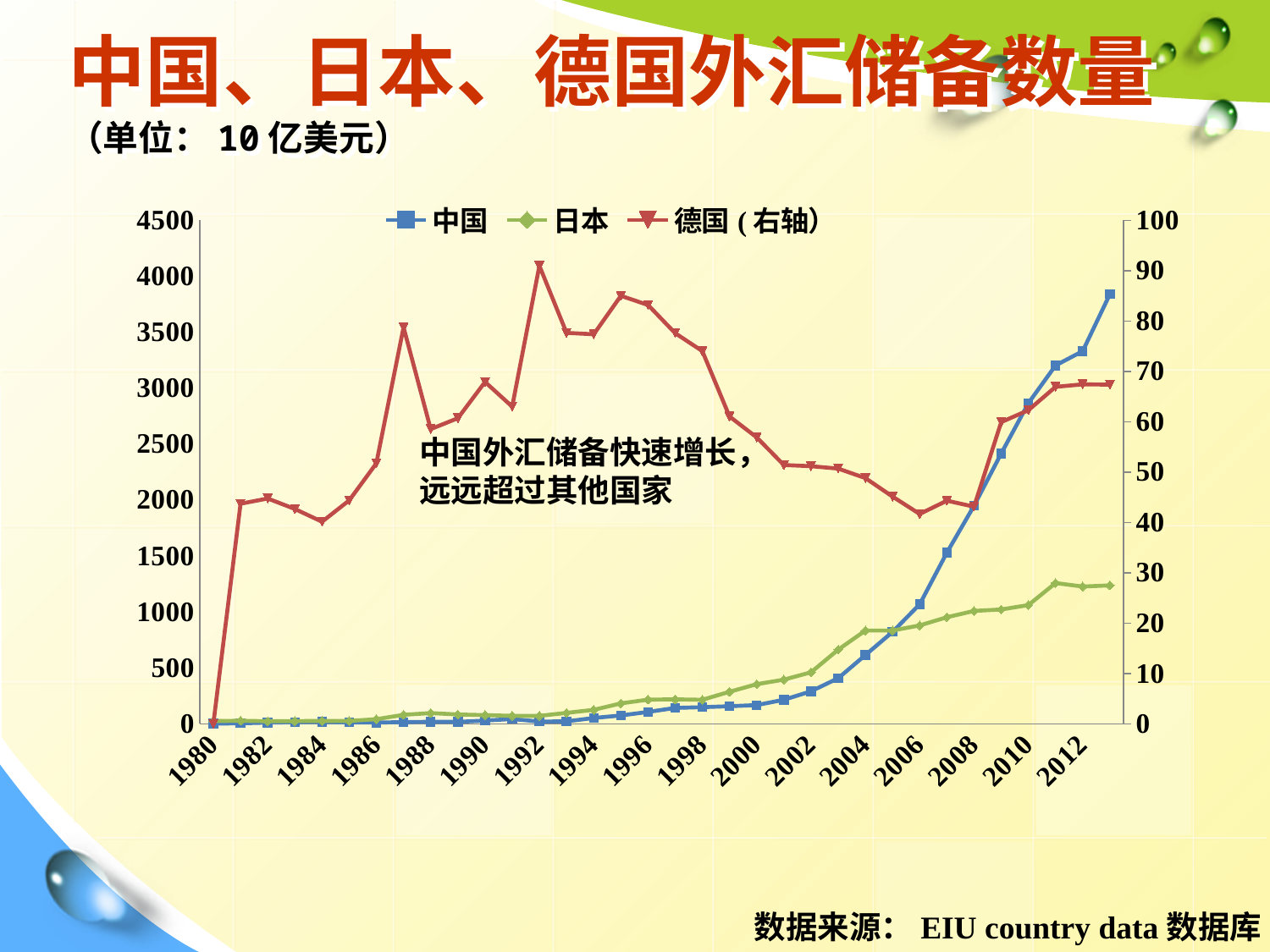

# 中国、日本、德国外汇储备数量 （单位：10亿美元）

### Chart

| Category | 中国 | 日本 | 德国(右轴） |
|---|---|---|---|
| 1980 | 2.545 | 24.637000000000135 | 0.0 |
| 1981 | 5.0579999999999945 | 28.207999999999988 | 43.719 |
| 1982 | 11.349 | 23.334000000000035 | 44.76200000000026 |
| 1983 | 14.987 | 24.602 | 42.67400000000001 |
| 1984 | 17.366 | 26.42899999999979 | 40.141000000000005 |
| 1985 | 12.727999999999998 | 26.719 | 44.379999999999995 |
| 1986 | 11.453000000000022 | 42.257000000000005 | 51.734 |
| 1987 | 16.305 | 80.973 | 78.756 |
| 1988 | 18.541 | 96.728 | 58.52800000000001 |
| 1989 | 17.959999999999987 | 83.957 | 60.709 |
| 1990 | 29.58599999999979 | 78.501 | 67.902 |
| 1991 | 43.67400000000001 | 72.05899999999998 | 63.001000000000005 |
| 1992 | 20.62 | 71.62299999999995 | 90.96700000000003 |
| 1993 | 22.387 | 98.524 | 77.64 |
| 1994 | 52.913999999999994 | 125.86 | 77.363 |
| 1995 | 75.37699999999998 | 183.25 | 85.005 |
| 1996 | 107.039 | 216.648 | 83.17799999999998 |
| 1997 | 142.762 | 219.648 | 77.587 |
| 1998 | 149.18800000000007 | 215.471 | 74.024 |
| 1999 | 157.728 | 286.9159999999987 | 61.039 |
| 2000 | 168.278 | 354.9019999999967 | 56.891000000000005 |
| 2001 | 215.605 | 395.155 | 51.403999999999996 |
| 2002 | 291.128 | 461.1859999999997 | 51.17100000000001 |
| 2003 | 408.151 | 663.2890000000035 | 50.694 |
| 2004 | 614.5 | 833.891 | 48.823 |
| 2005 | 821.514 | 834.2750000000005 | 45.14 |
| 2006 | 1068.493 | 879.682 | 41.687000000000005 |
| 2007 | 1530.282 | 952.7840000000035 | 44.327000000000005 |
| 2008 | 1949.26 | 1009.3599999999979 | 43.137 |
| 2009 | 2416.043 | 1022.24 | 59.92500000000001 |
| 2010 | 2866.079 | 1061.49 | 62.29500000000051 |
| 2011 | 3202.788999999952 | 1258.1699999999998 | 66.928 |
| 2012 | 3331.12 | 1227.1499999999999 | 67.422 |
| 2013 | 3839.548 | 1237.22 | 67.3649999999999 |
中国外汇储备快速增长，远远超过其他国家
数据来源：EIU country data数据库